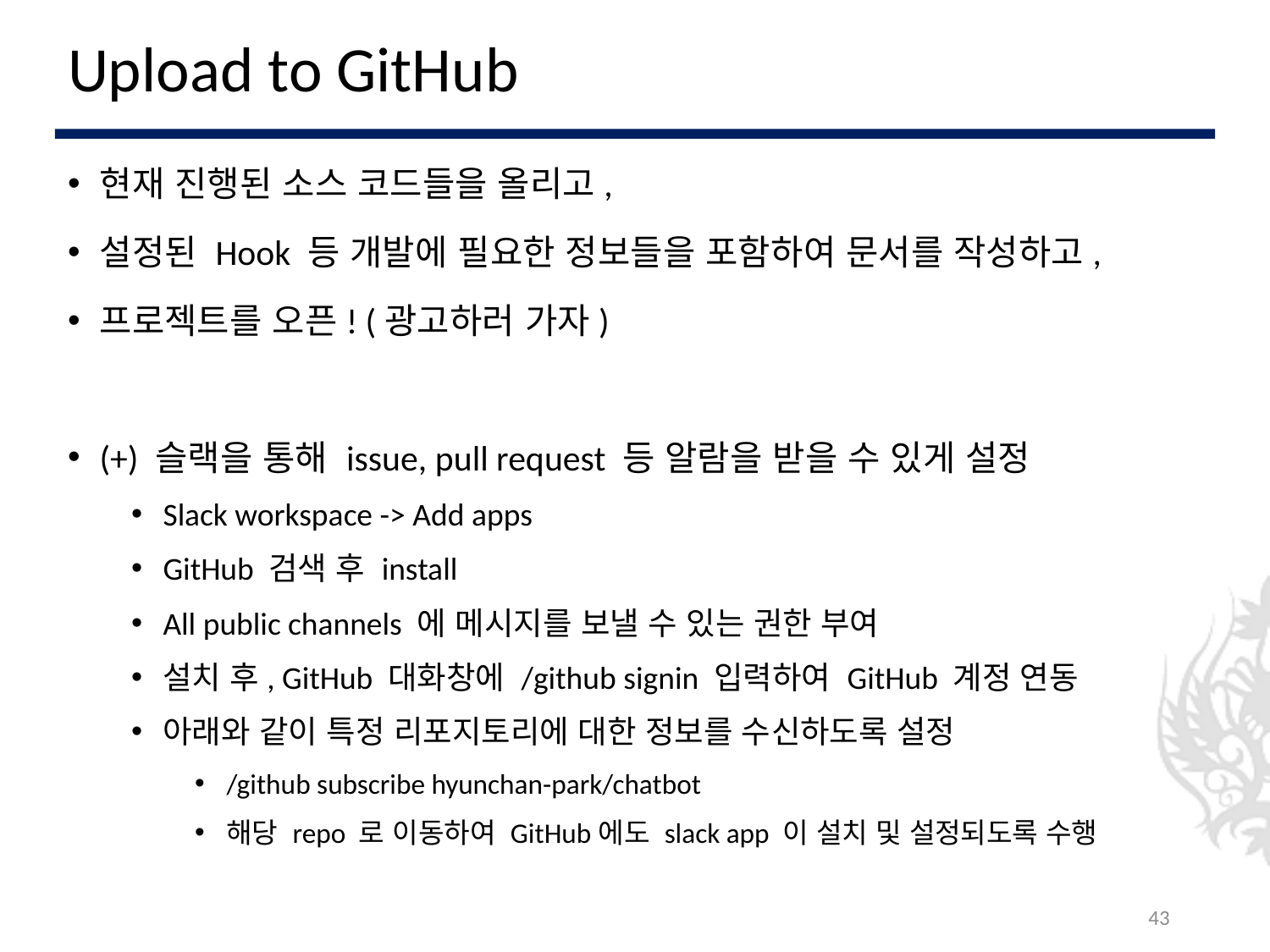

# Upload to GitHub
현재 진행된 소스 코드들을 올리고,
설정된 Hook 등 개발에 필요한 정보들을 포함하여 문서를 작성하고,
프로젝트를 오픈! (광고하러 가자)

(+) 슬랙을 통해 issue, pull request 등 알람을 받을 수 있게 설정
Slack workspace -> Add apps
GitHub 검색 후 install
All public channels 에 메시지를 보낼 수 있는 권한 부여
설치 후, GitHub 대화창에 /github signin 입력하여 GitHub 계정 연동
아래와 같이 특정 리포지토리에 대한 정보를 수신하도록 설정
/github subscribe hyunchan-park/chatbot
해당 repo 로 이동하여 GitHub에도 slack app 이 설치 및 설정되도록 수행

43